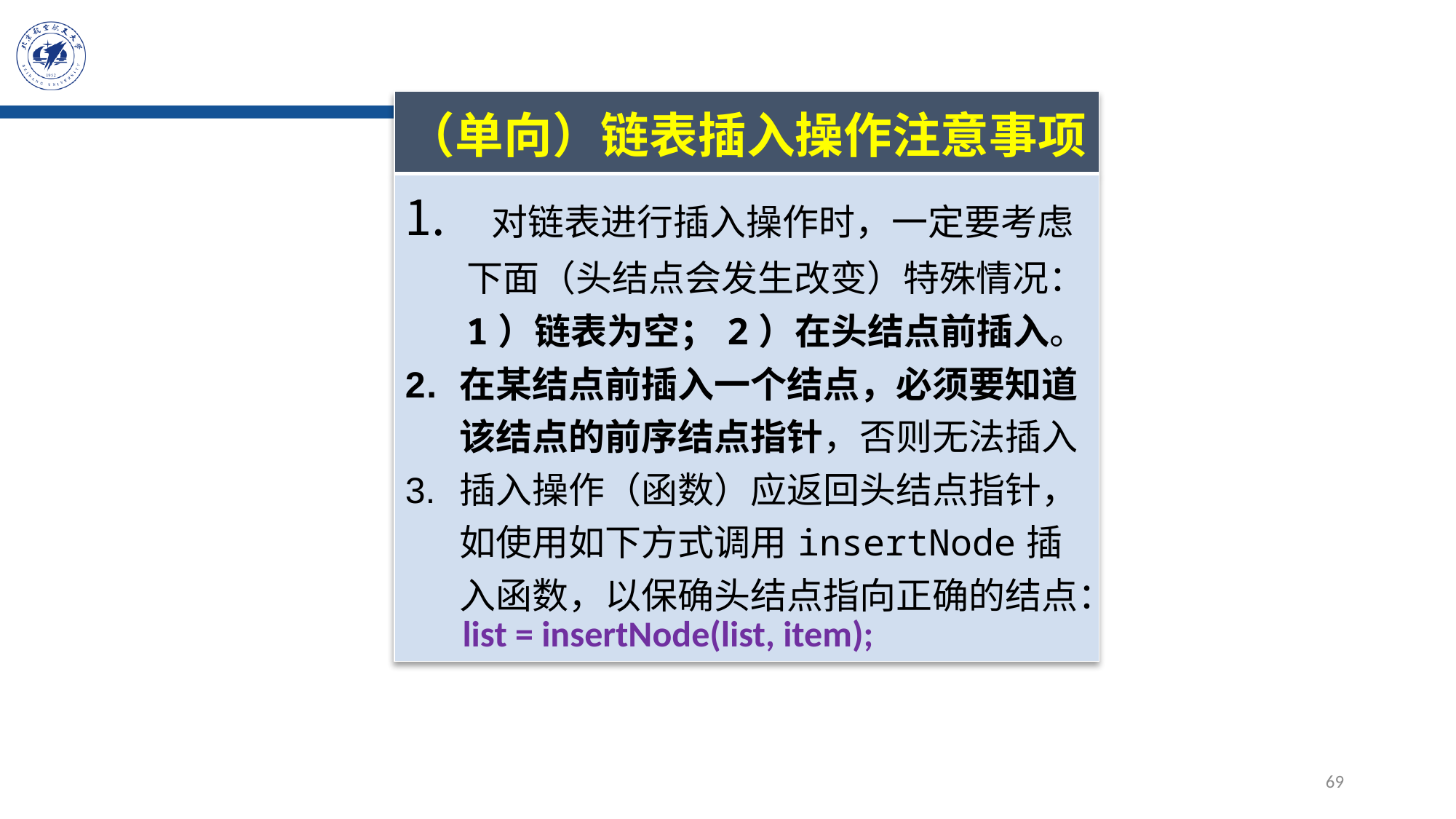

| （单向）链表插入操作注意事项 |
| --- |
| 对链表进行插入操作时，一定要考虑下面（头结点会发生改变）特殊情况：1）链表为空；2）在头结点前插入。 在某结点前插入一个结点，必须要知道该结点的前序结点指针，否则无法插入 插入操作（函数）应返回头结点指针，如使用如下方式调用insertNode插入函数，以保确头结点指向正确的结点： list = insertNode(list, item); |
69